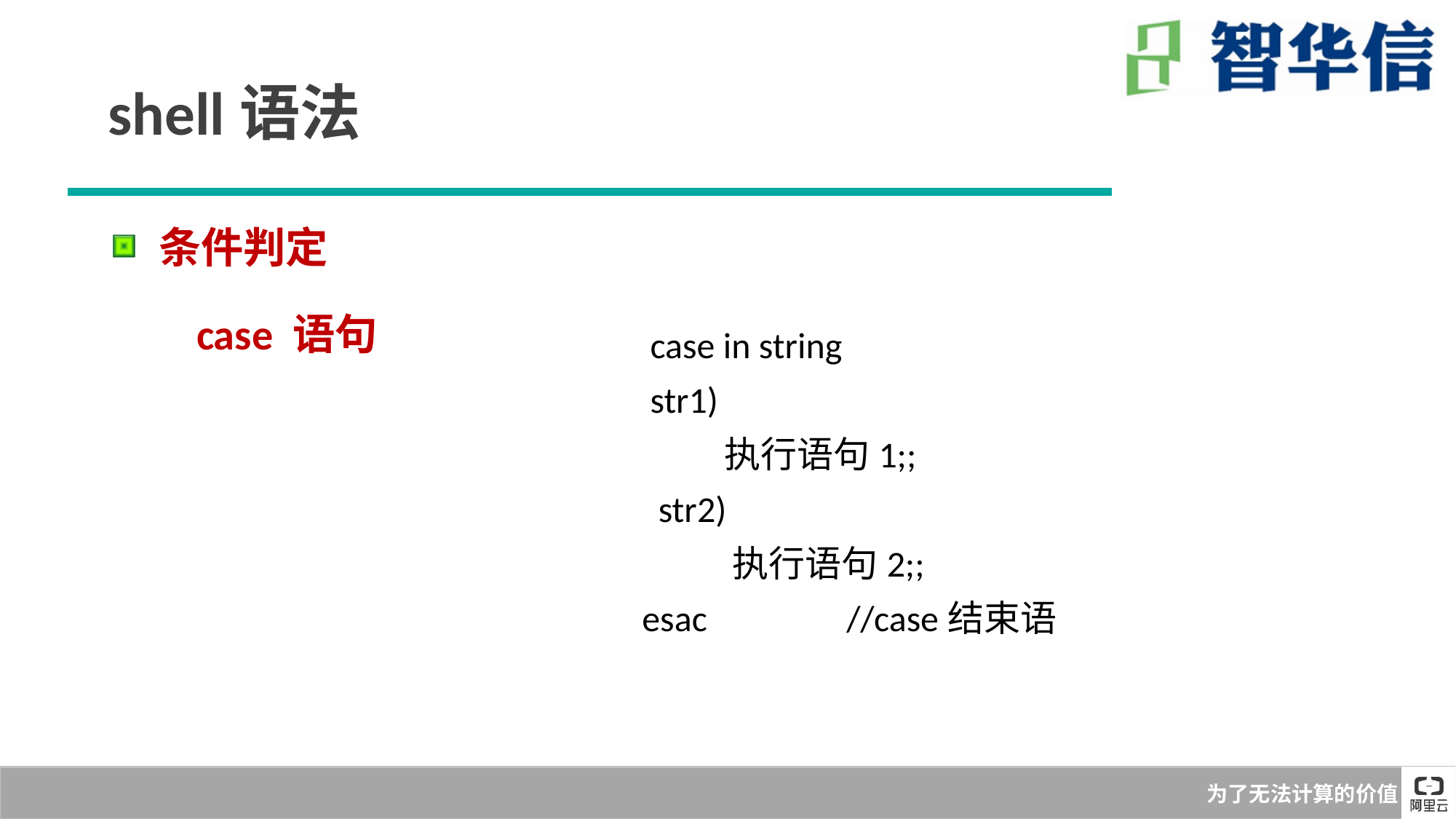

shell语法
 条件判定
     case in string
     str1)
             执行语句1;;
      str2)
              执行语句2;;
    esac                 //case结束语
case 语句